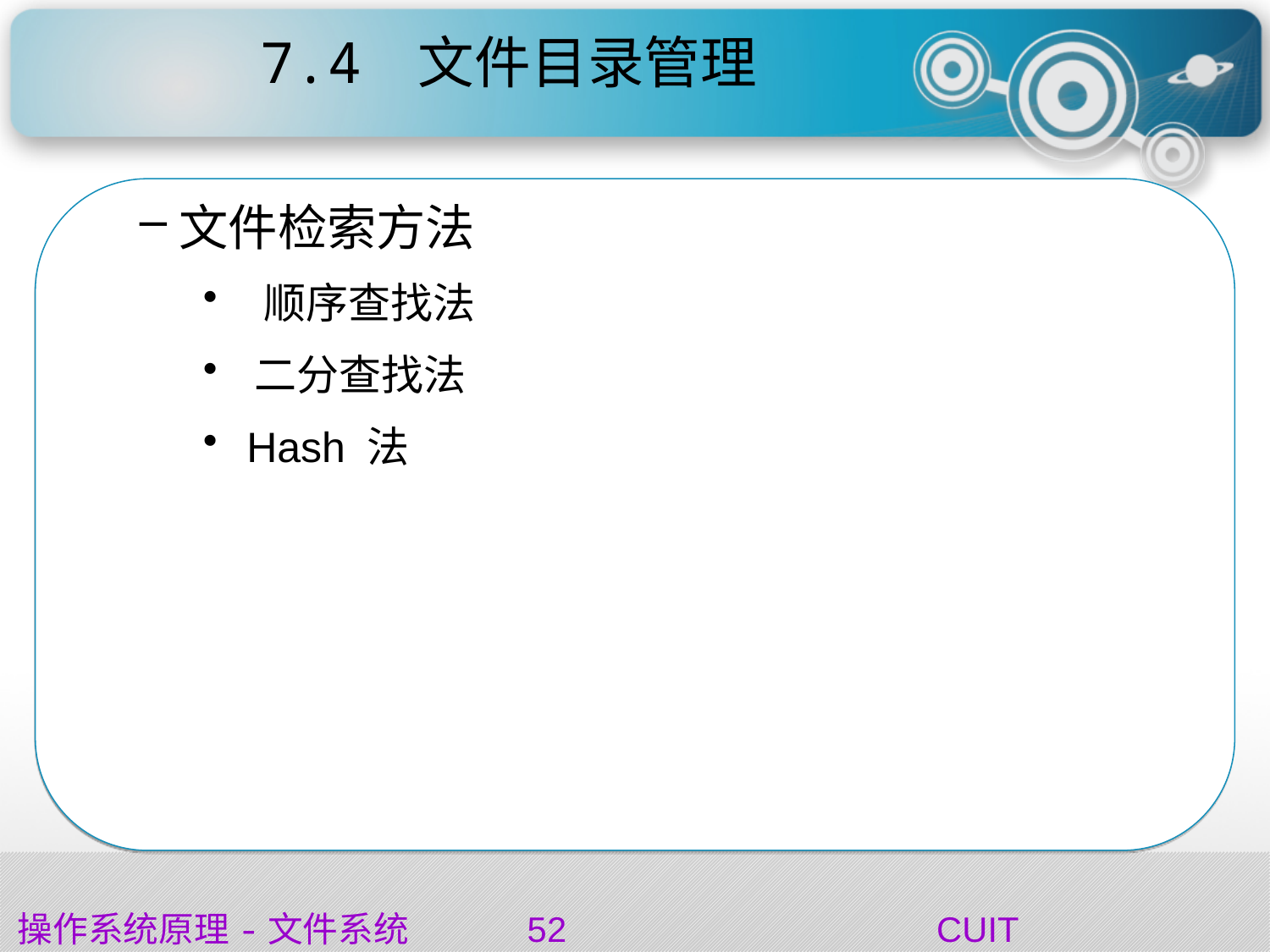

# 7.4   文件目录管理
文件检索方法
  顺序查找法
 二分查找法
 Hash 法